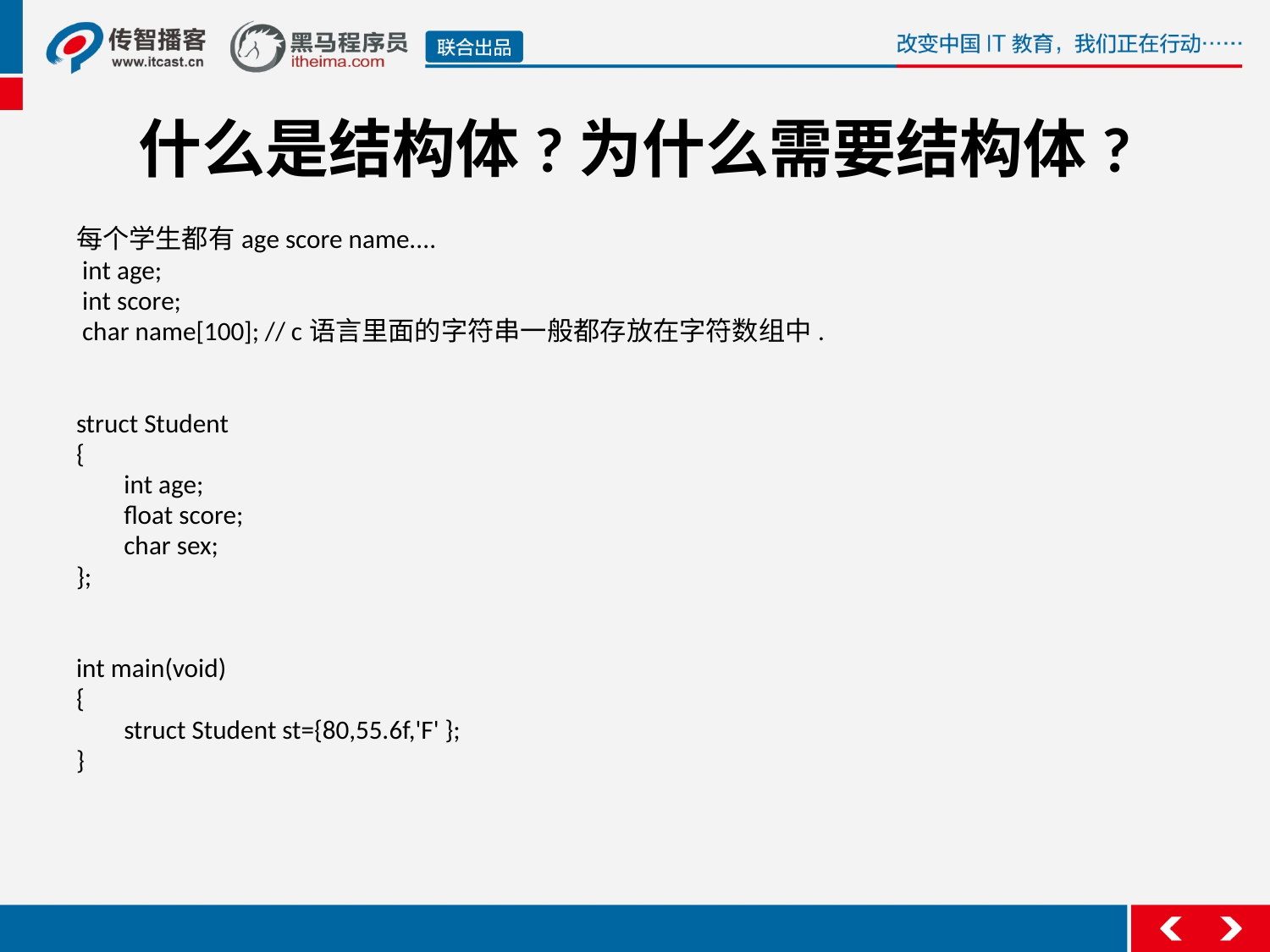

每个学生都有age score name....
 int age;
 int score;
 char name[100]; // c语言里面的字符串一般都存放在字符数组中.

struct Student
{
	int age;
	float score;
	char sex;
};

int main(void)
{
	struct Student st={80,55.6f,'F' };
}

什么是结构体?为什么需要结构体?